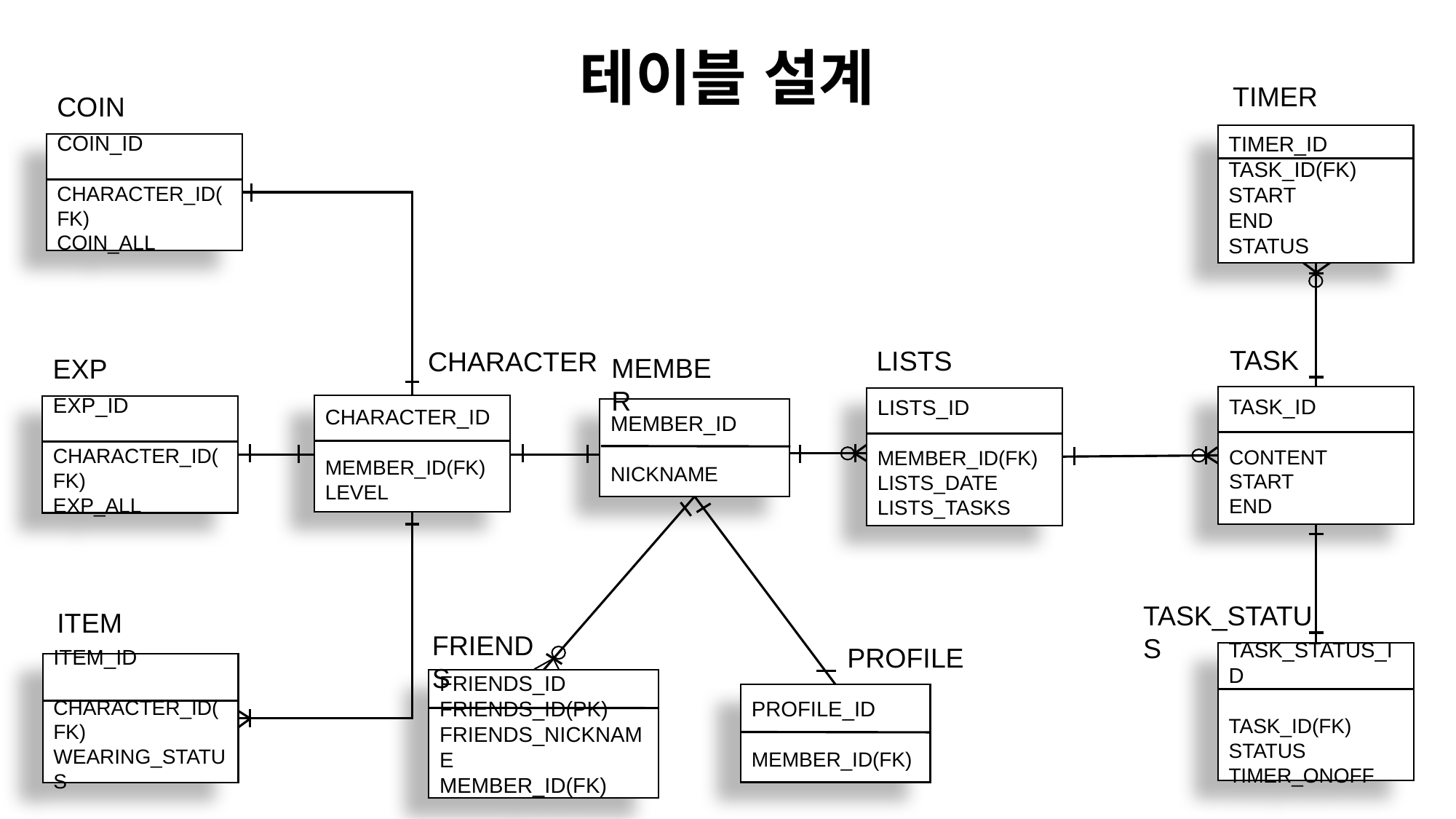

테이블 설계
TIMER
COIN
TIMER_ID
TASK_ID(FK)
START
END
STATUS
COIN_ID

CHARACTER_ID(FK)
COIN_ALL

TASK
LISTS
CHARACTER
MEMBER
EXP
TASK_ID

CONTENT
START
END
LISTS_ID

MEMBER_ID(FK)
LISTS_DATE
LISTS_TASKS
CHARACTER_ID

MEMBER_ID(FK)
LEVEL
EXP_ID

CHARACTER_ID(FK)
EXP_ALL
MEMBER_ID

NICKNAME

TASK_STATUS
ITEM
FRIENDS
PROFILE
TASK_STATUS_ID

TASK_ID(FK)
STATUS
TIMER_ONOFF

ITEM_ID

CHARACTER_ID(FK)
WEARING_STATUS
FRIENDS_ID
FRIENDS_ID(PK)
FRIENDS_NICKNAME
MEMBER_ID(FK)
PROFILE_ID

MEMBER_ID(FK)